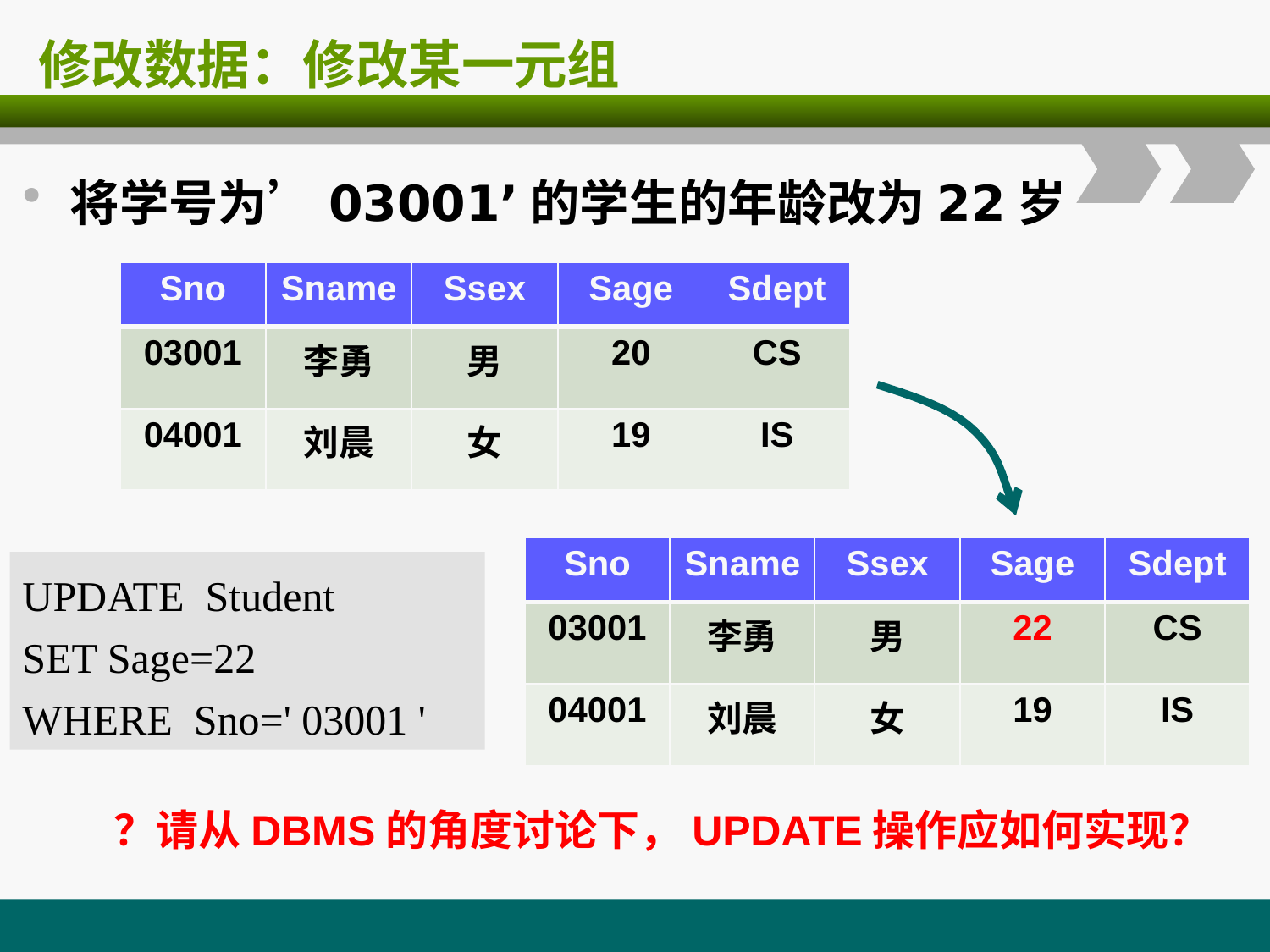

# 修改数据：修改某一元组
将学号为’03001’的学生的年龄改为22岁
| Sno | Sname | Ssex | Sage | Sdept |
| --- | --- | --- | --- | --- |
| 03001 | 李勇 | 男 | 20 | CS |
| 04001 | 刘晨 | 女 | 19 | IS |

| Sno | Sname | Ssex | Sage | Sdept |
| --- | --- | --- | --- | --- |
| 03001 | 李勇 | 男 | 22 | CS |
| 04001 | 刘晨 | 女 | 19 | IS |
UPDATE  Student
SET Sage=22
WHERE  Sno=' 03001 '
？请从DBMS的角度讨论下，UPDATE操作应如何实现？